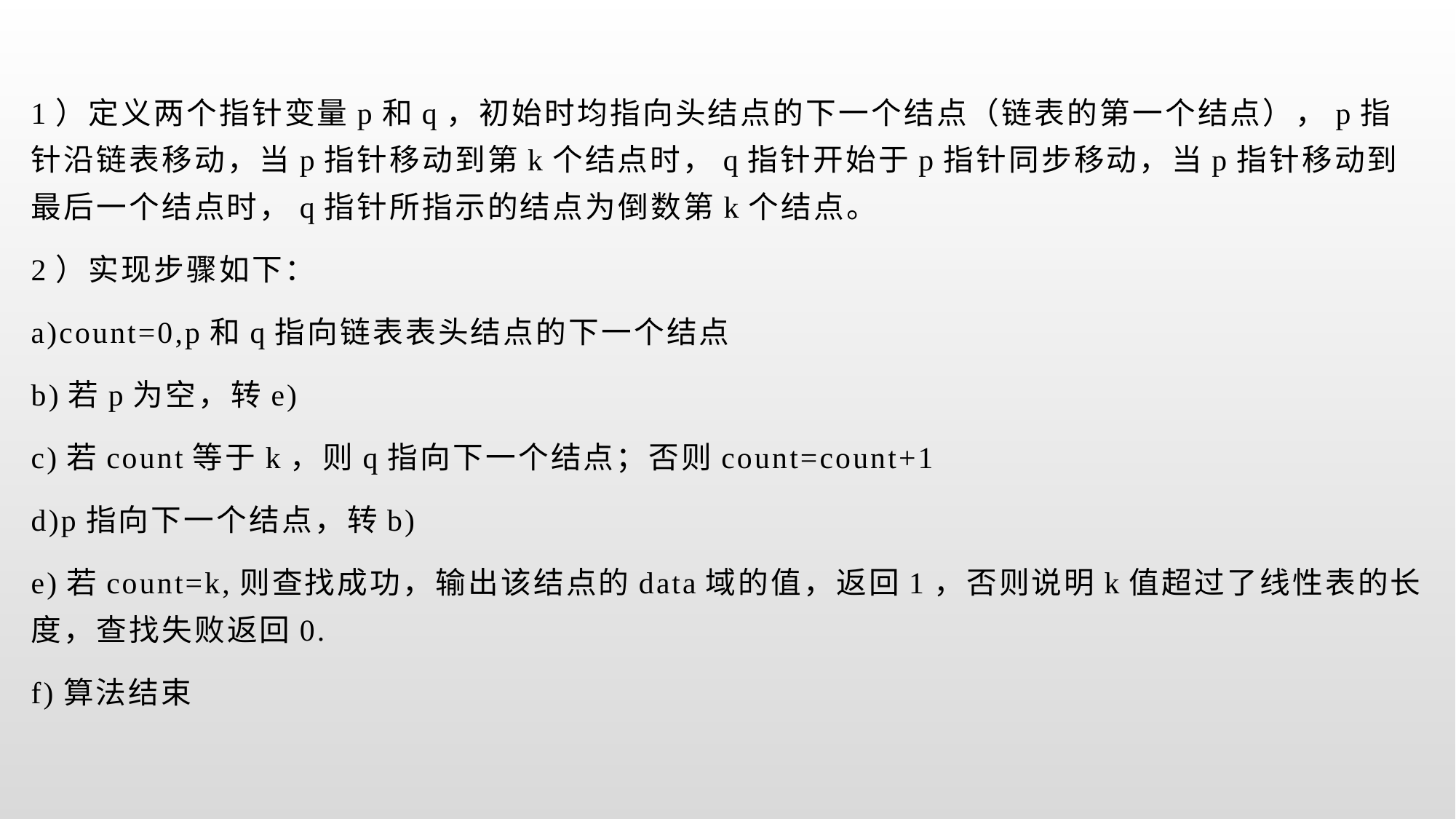

1）定义两个指针变量p和q，初始时均指向头结点的下一个结点（链表的第一个结点），p指针沿链表移动，当p指针移动到第k个结点时，q指针开始于p指针同步移动，当p指针移动到最后一个结点时，q指针所指示的结点为倒数第k个结点。
2）实现步骤如下：
a)count=0,p和q指向链表表头结点的下一个结点
b)若p为空，转e)
c)若count等于k，则q指向下一个结点；否则count=count+1
d)p指向下一个结点，转b)
e)若count=k,则查找成功，输出该结点的data域的值，返回1，否则说明k值超过了线性表的长度，查找失败返回0.
f)算法结束